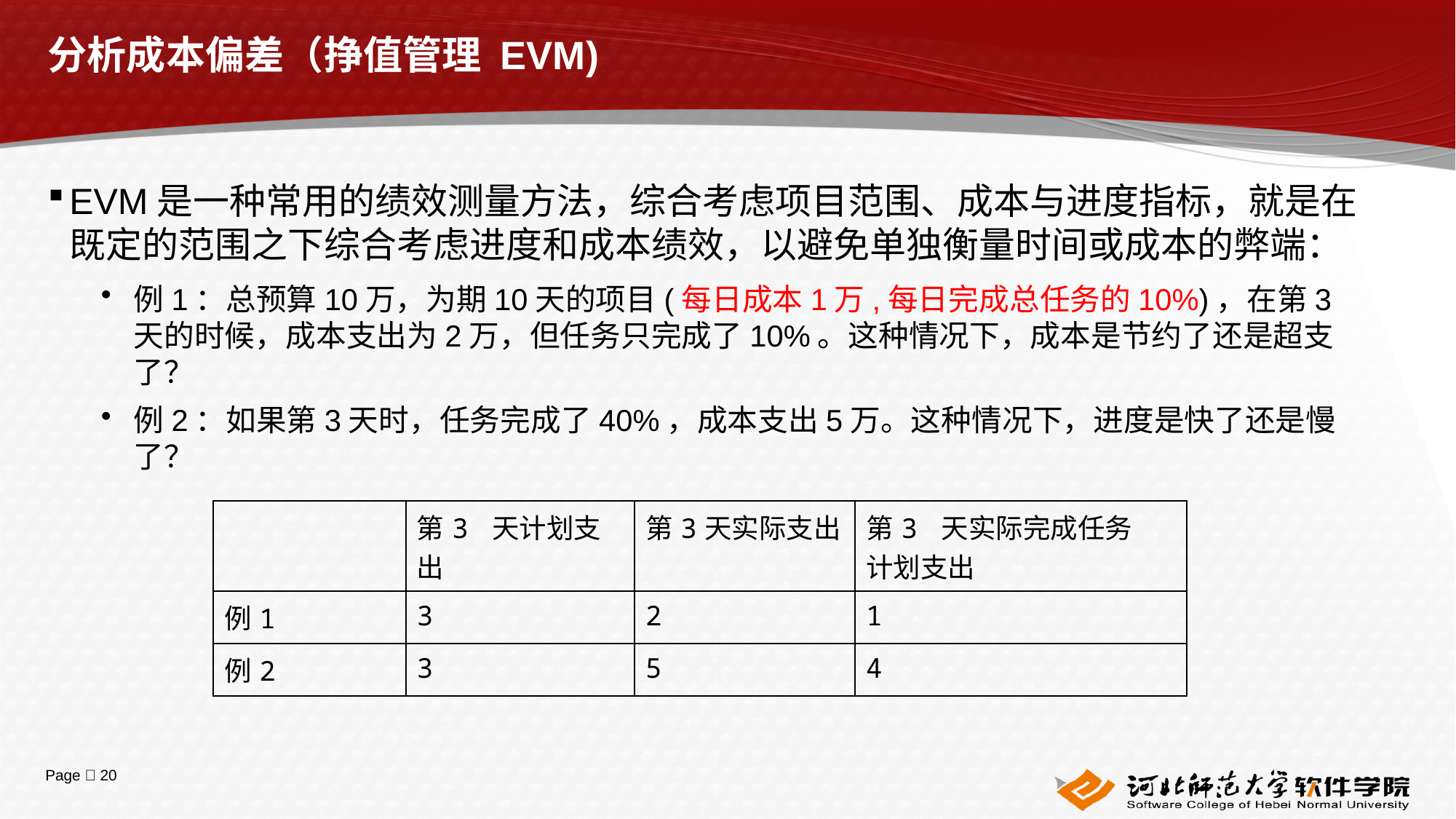

# 分析成本偏差（挣值管理 EVM)
EVM是一种常用的绩效测量方法，综合考虑项目范围、成本与进度指标，就是在既定的范围之下综合考虑进度和成本绩效，以避免单独衡量时间或成本的弊端：
例1：总预算10万，为期10天的项目(每日成本1万,每日完成总任务的10%)，在第3天的时候，成本支出为2万，但任务只完成了10%。这种情况下，成本是节约了还是超支了？
例2：如果第3天时，任务完成了40%，成本支出5万。这种情况下，进度是快了还是慢了？
|  | 第3 天计划支出 | 第3天实际支出 | 第3 天实际完成任务 计划支出 |
| --- | --- | --- | --- |
| 例1 | 3 | 2 | 1 |
| 例2 | 3 | 5 | 4 |